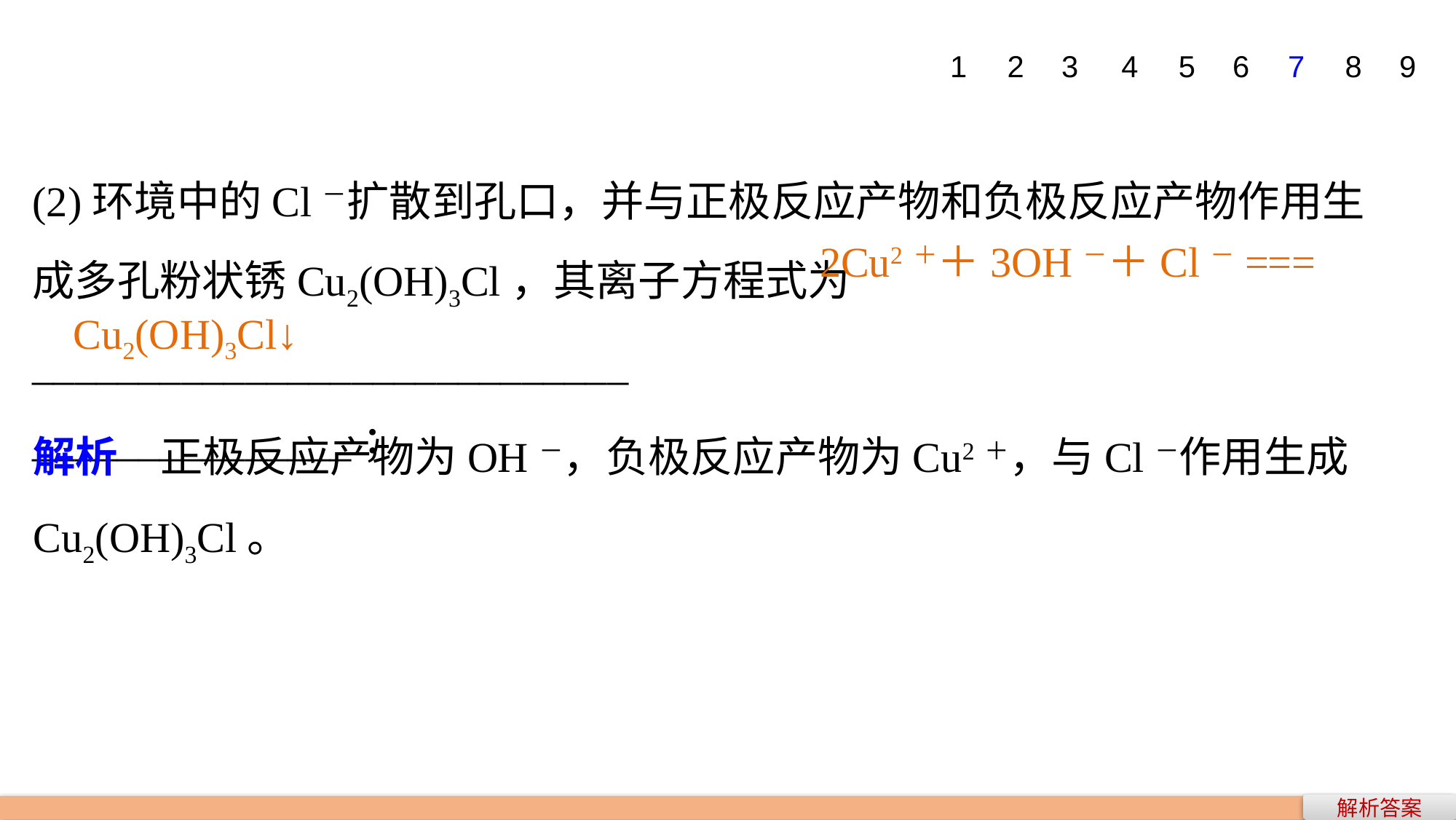

7
8
9
1
2
3
4
5
6
(2)环境中的Cl－扩散到孔口，并与正极反应产物和负极反应产物作用生成多孔粉状锈Cu2(OH)3Cl，其离子方程式为____________________________
_______________；

2Cu2＋＋3OH－＋Cl－===
Cu2(OH)3Cl↓
解析　正极反应产物为OH－，负极反应产物为Cu2＋，与Cl－作用生成Cu2(OH)3Cl。
解析答案